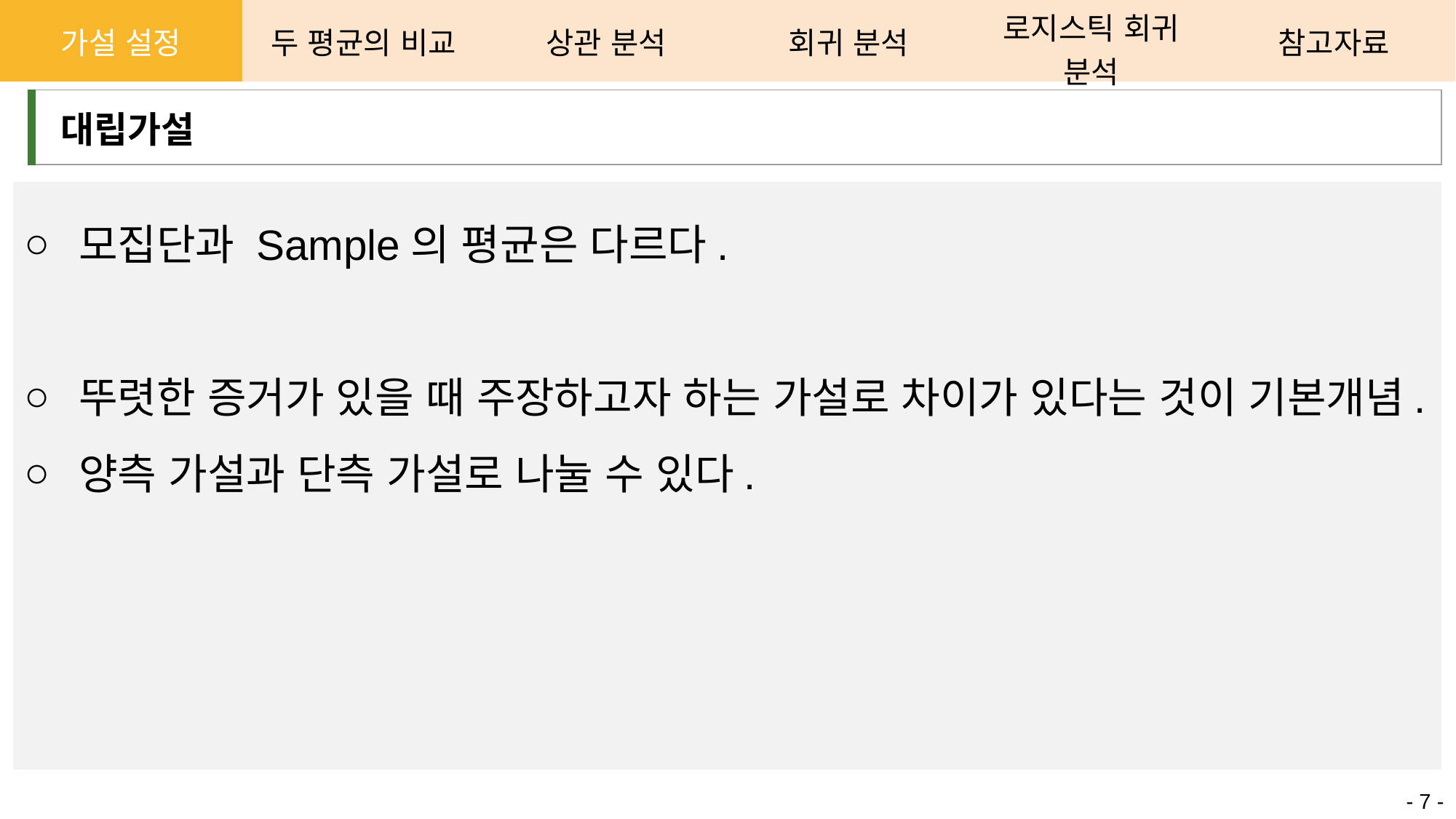

| 가설 설정 | 두 평균의 비교 | 상관 분석 | 회귀 분석 | 로지스틱 회귀 분석 | 참고자료 |
| --- | --- | --- | --- | --- | --- |
| 대립가설 |
| --- |
모집단과 Sample의 평균은 다르다.

뚜렷한 증거가 있을 때 주장하고자 하는 가설로 차이가 있다는 것이 기본개념.
양측 가설과 단측 가설로 나눌 수 있다.
- 7 -